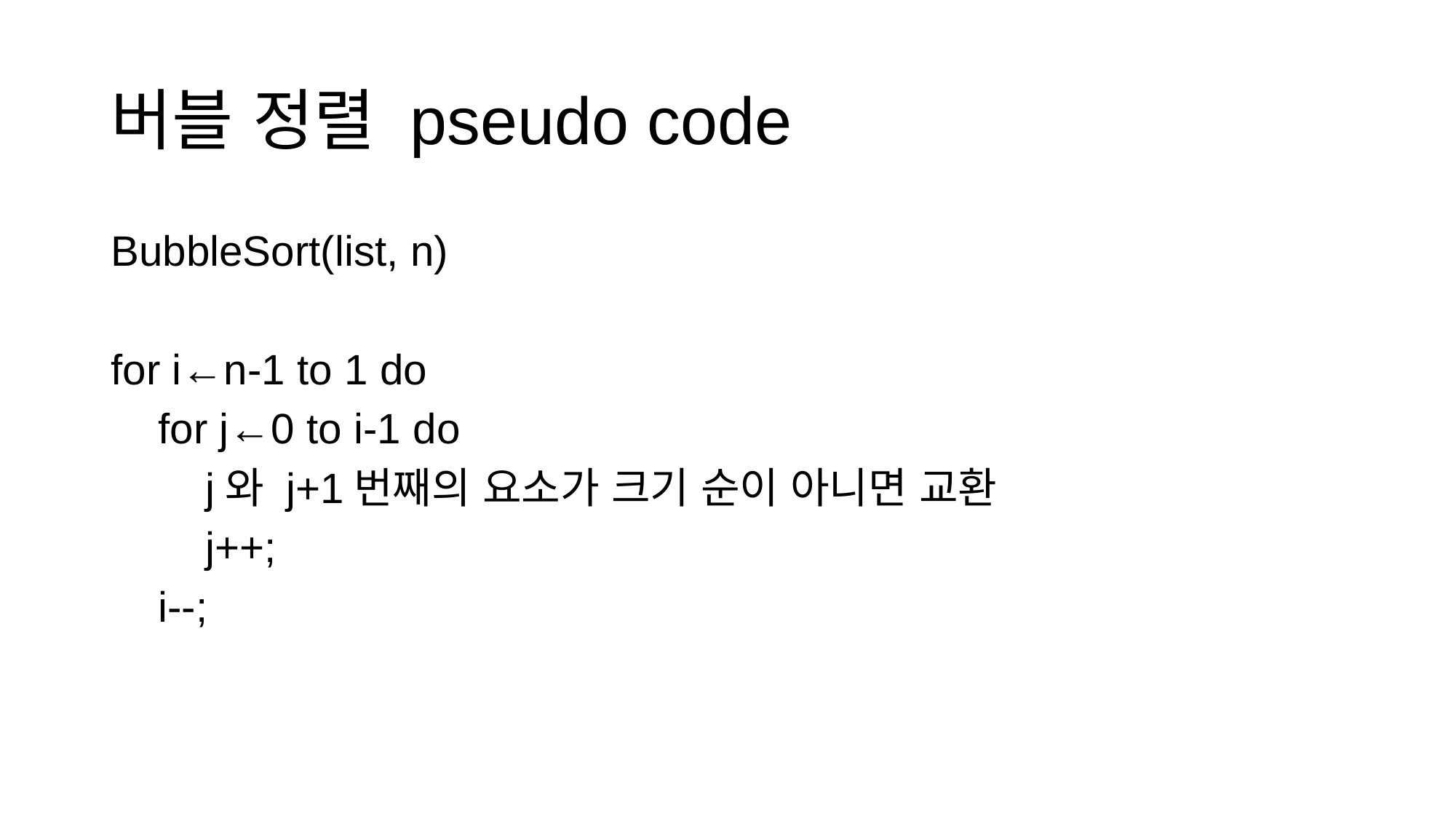

# 버블 정렬 pseudo code
BubbleSort(list, n)

for i←n-1 to 1 do
    for j←0 to i-1 do
        j와 j+1번째의 요소가 크기 순이 아니면 교환
        j++;
    i--;